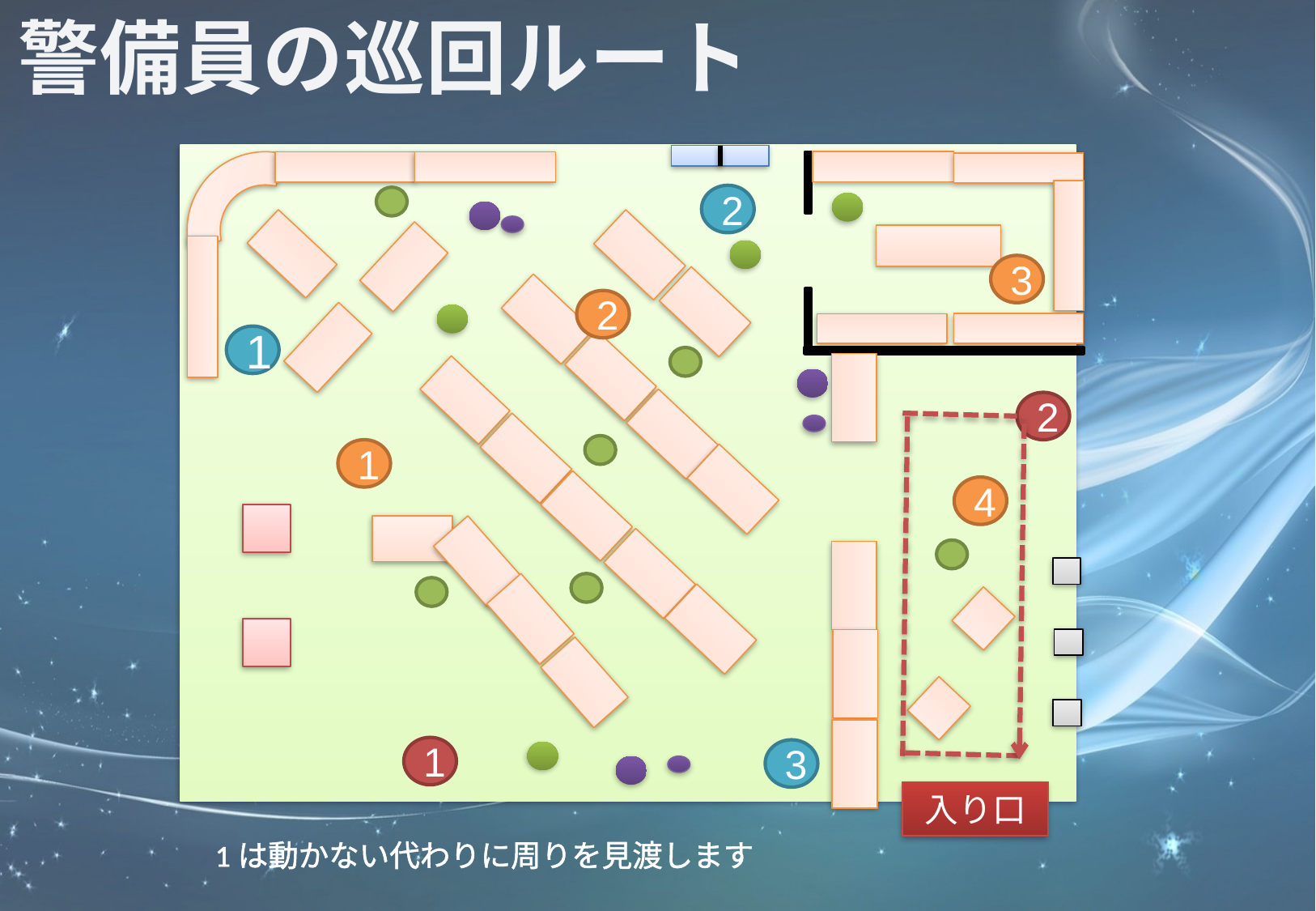

警備員の巡回ルート

入り口
2

3
2

1

2

1

1
3

4
1は動かない代わりに周りを見渡します